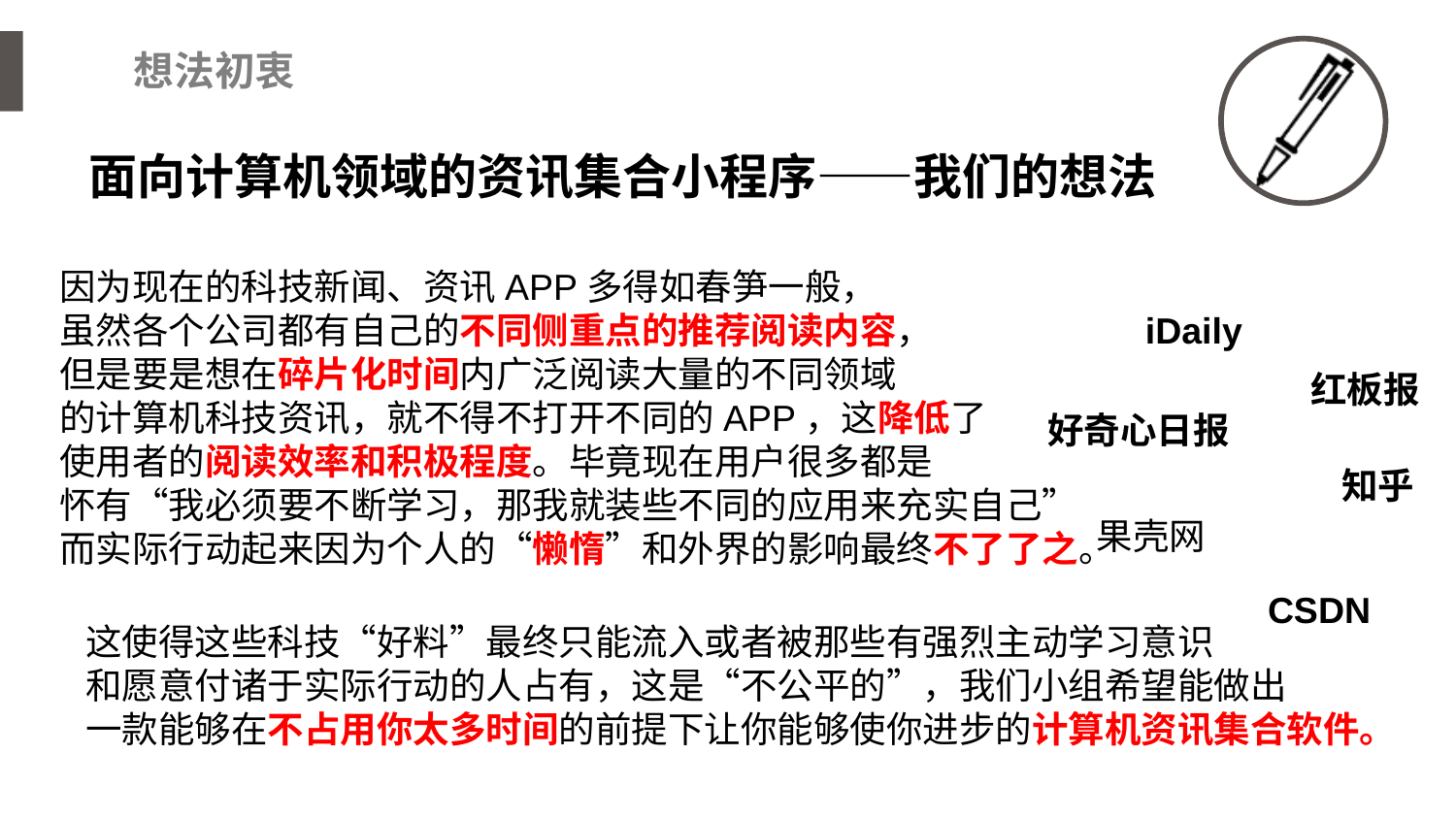

想法初衷

面向计算机领域的资讯集合小程序——我们的想法

因为现在的科技新闻、资讯APP多得如春笋一般，
虽然各个公司都有自己的不同侧重点的推荐阅读内容，
但是要是想在碎片化时间内广泛阅读大量的不同领域
的计算机科技资讯，就不得不打开不同的APP，这降低了
使用者的阅读效率和积极程度。毕竟现在用户很多都是
怀有“我必须要不断学习，那我就装些不同的应用来充实自己”
而实际行动起来因为个人的“懒惰”和外界的影响最终不了了之。
iDaily
红板报
好奇心日报
知乎
果壳网
CSDN
这使得这些科技“好料”最终只能流入或者被那些有强烈主动学习意识
和愿意付诸于实际行动的人占有，这是“不公平的”，我们小组希望能做出
一款能够在不占用你太多时间的前提下让你能够使你进步的计算机资讯集合软件。